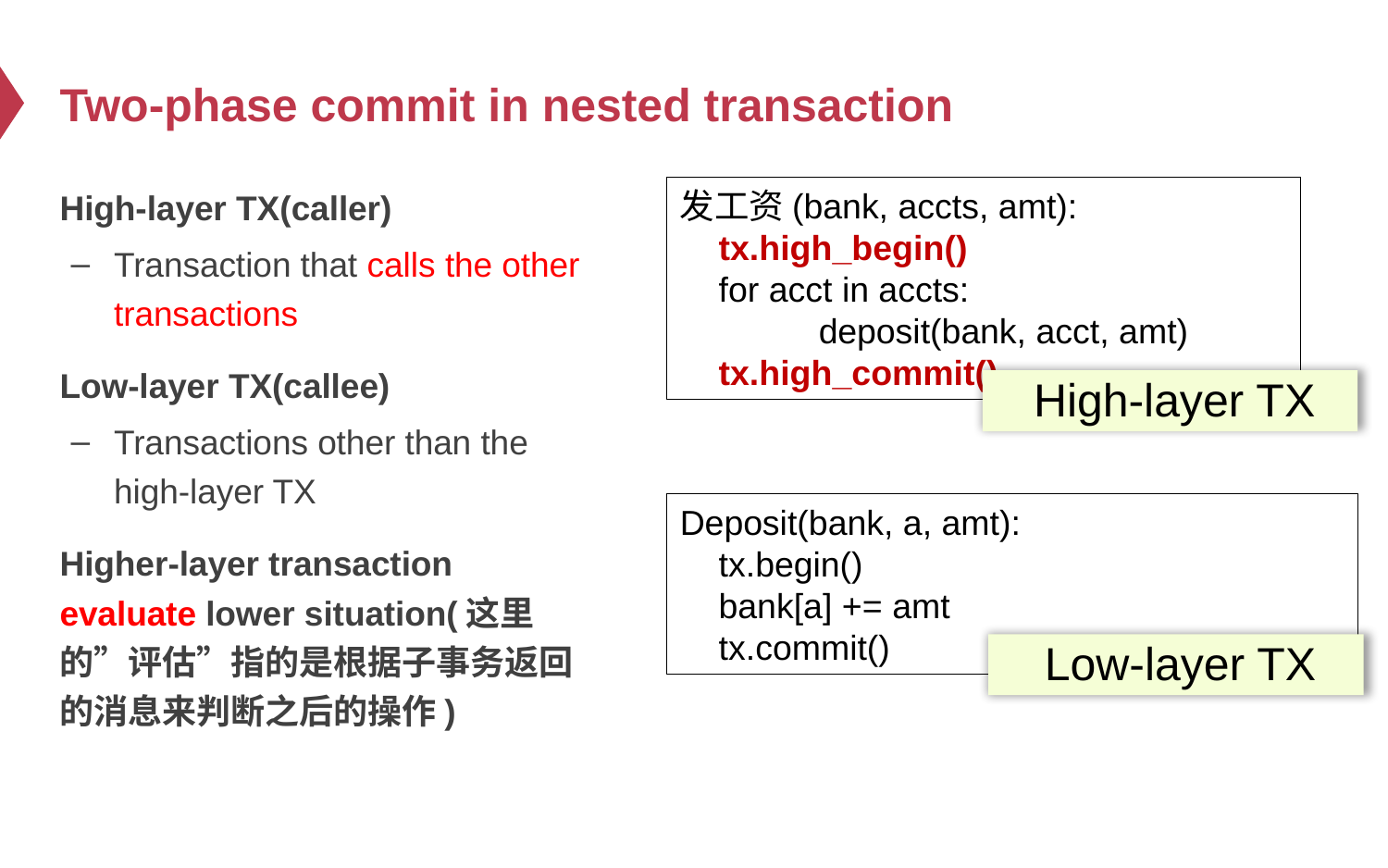

# Two-phase commit in nested transaction
High-layer TX(caller)
Transaction that calls the other transactions
Low-layer TX(callee)
Transactions other than the high-layer TX
Higher-layer transaction evaluate lower situation(这里的”评估”指的是根据子事务返回的消息来判断之后的操作)

发工资(bank, accts, amt):
    tx.high_begin()
    for acct in accts:
	deposit(bank, acct, amt)
    tx.high_commit()
High-layer TX
Deposit(bank, a, amt):
    tx.begin()
    bank[a] += amt
    tx.commit()
Low-layer TX
42